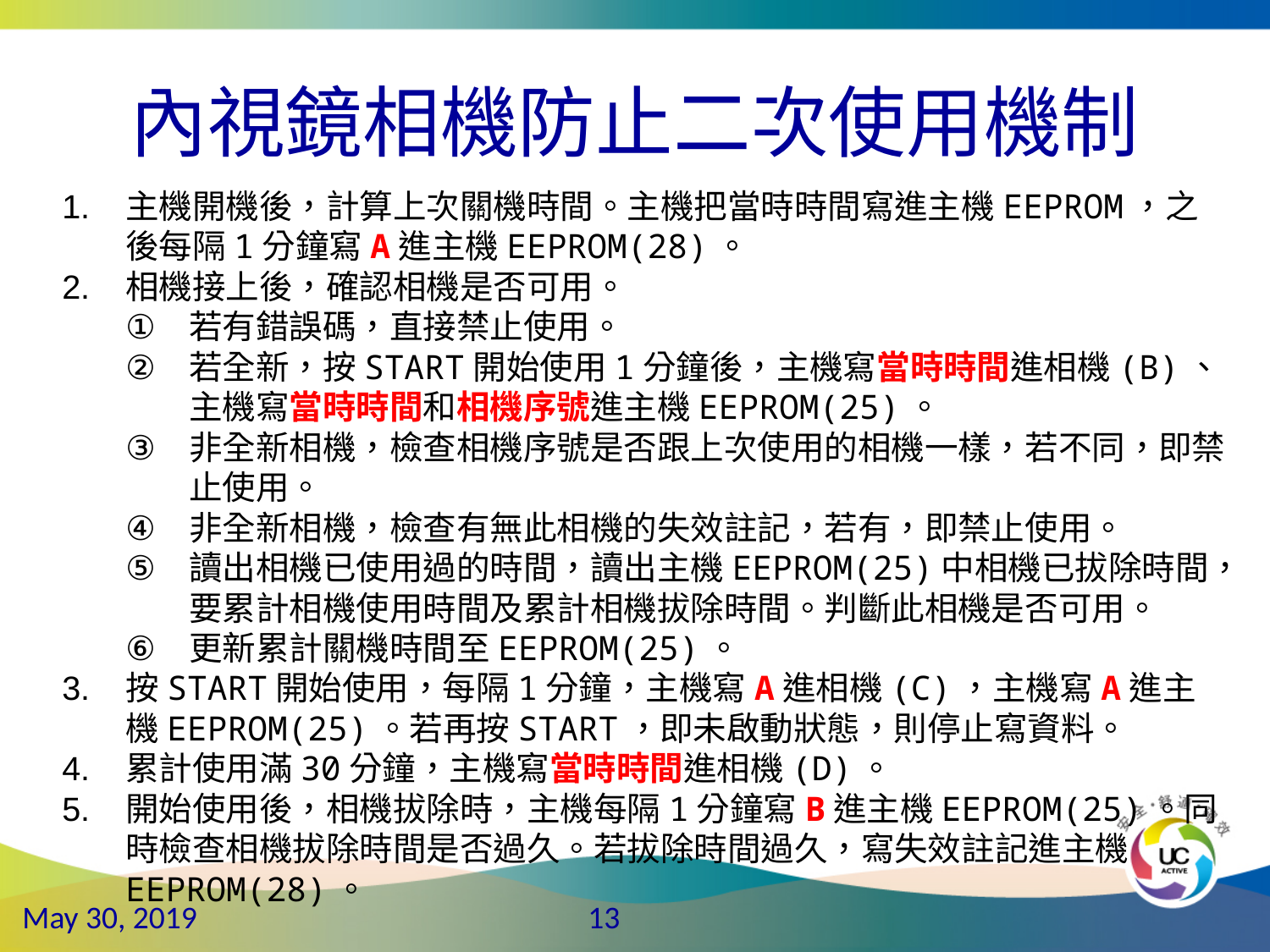

# 內視鏡相機防止二次使用機制
主機開機後，計算上次關機時間。主機把當時時間寫進主機EEPROM，之後每隔1分鐘寫A進主機EEPROM(28)。
相機接上後，確認相機是否可用。
若有錯誤碼，直接禁止使用。
若全新，按START開始使用1分鐘後，主機寫當時時間進相機(B)、主機寫當時時間和相機序號進主機EEPROM(25)。
非全新相機，檢查相機序號是否跟上次使用的相機一樣，若不同，即禁止使用。
非全新相機，檢查有無此相機的失效註記，若有，即禁止使用。
讀出相機已使用過的時間，讀出主機EEPROM(25)中相機已拔除時間，要累計相機使用時間及累計相機拔除時間。判斷此相機是否可用。
更新累計關機時間至EEPROM(25)。
按START開始使用，每隔1分鐘，主機寫A進相機(C)，主機寫A進主機EEPROM(25)。若再按START，即未啟動狀態，則停止寫資料。
累計使用滿30分鐘，主機寫當時時間進相機(D)。
開始使用後，相機拔除時，主機每隔1分鐘寫B進主機EEPROM(25)。同時檢查相機拔除時間是否過久。若拔除時間過久，寫失效註記進主機EEPROM(28)。